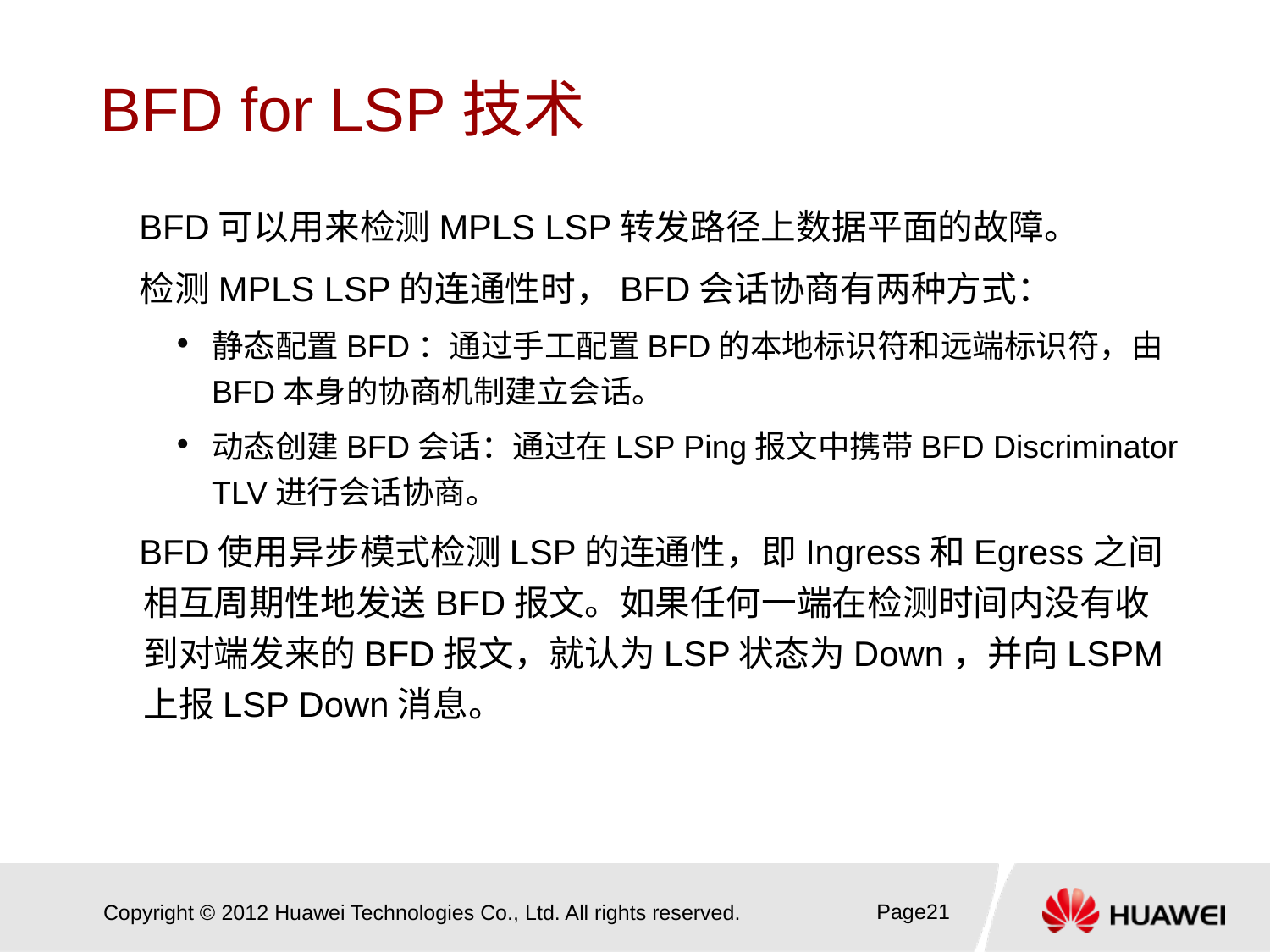

# BFD for LSP技术
BFD可以用来检测MPLS LSP转发路径上数据平面的故障。
检测MPLS LSP的连通性时，BFD会话协商有两种方式：
静态配置BFD：通过手工配置BFD的本地标识符和远端标识符，由BFD本身的协商机制建立会话。
动态创建BFD会话：通过在LSP Ping报文中携带BFD Discriminator TLV进行会话协商。
BFD使用异步模式检测LSP的连通性，即Ingress和Egress之间相互周期性地发送BFD报文。如果任何一端在检测时间内没有收到对端发来的BFD报文，就认为LSP状态为Down，并向LSPM上报LSP Down消息。
Page21